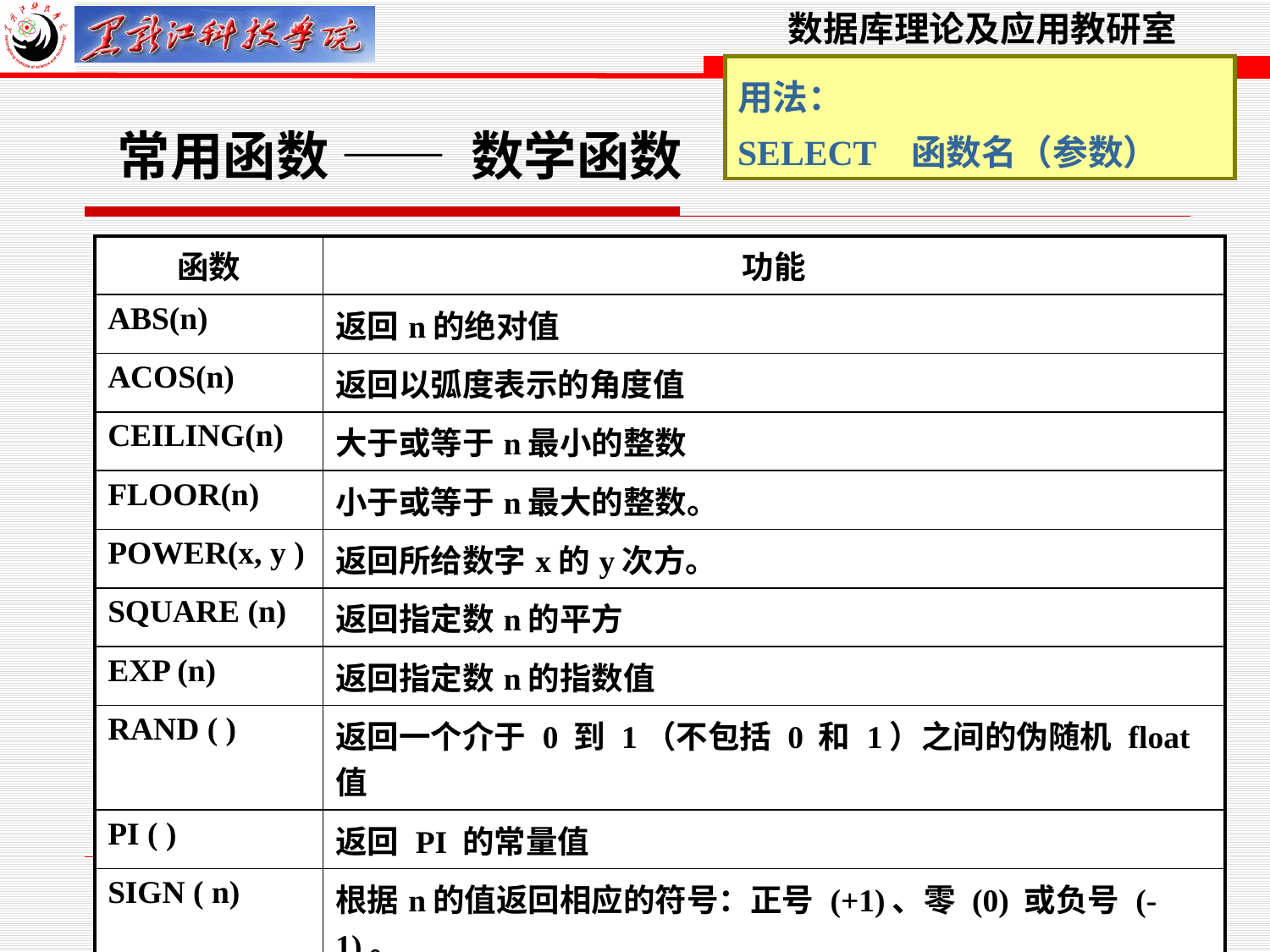

用法：
SELECT   函数名（参数）
常用函数 ——  数学函数
| 函数 | 功能 |
| --- | --- |
| ABS(n) | 返回n的绝对值 |
| ACOS(n) | 返回以弧度表示的角度值 |
| CEILING(n) | 大于或等于n最小的整数 |
| FLOOR(n) | 小于或等于n最大的整数。 |
| POWER(x, y ) | 返回所给数字x的y次方。 |
| SQUARE (n) | 返回指定数n的平方 |
| EXP (n) | 返回指定数n的指数值 |
| RAND ( ) | 返回一个介于 0 到 1（不包括 0 和 1）之间的伪随机 float 值 |
| PI ( ) | 返回 PI 的常量值 |
| SIGN ( n) | 根据n的值返回相应的符号：正号 (+1)、零 (0) 或负号 (-1)。 |
| SQRT (n) | 返回指定数n的平方根 |